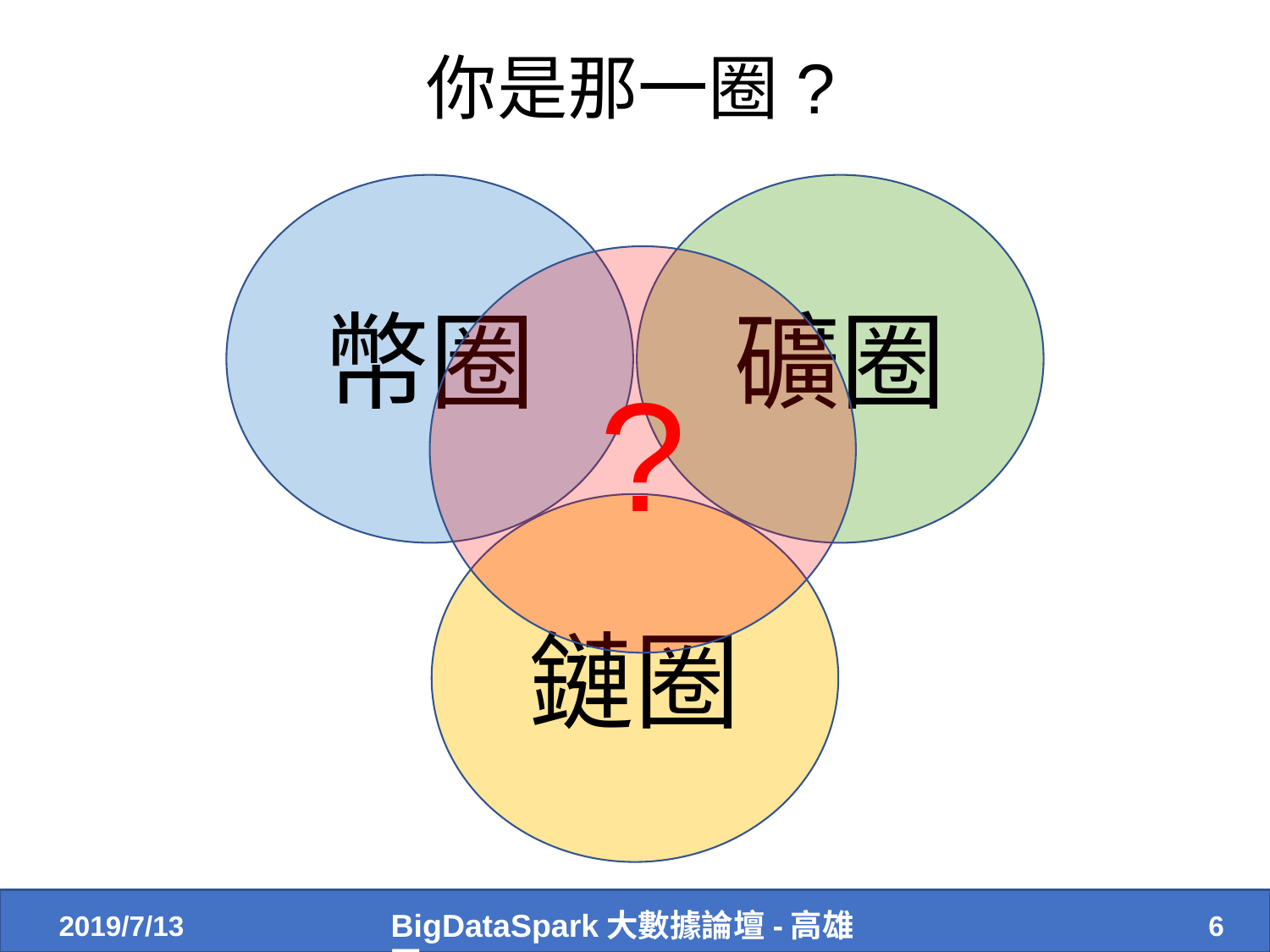

你是那一圈?
幣圈
礦圈
?
鏈圈
6
2019/7/13